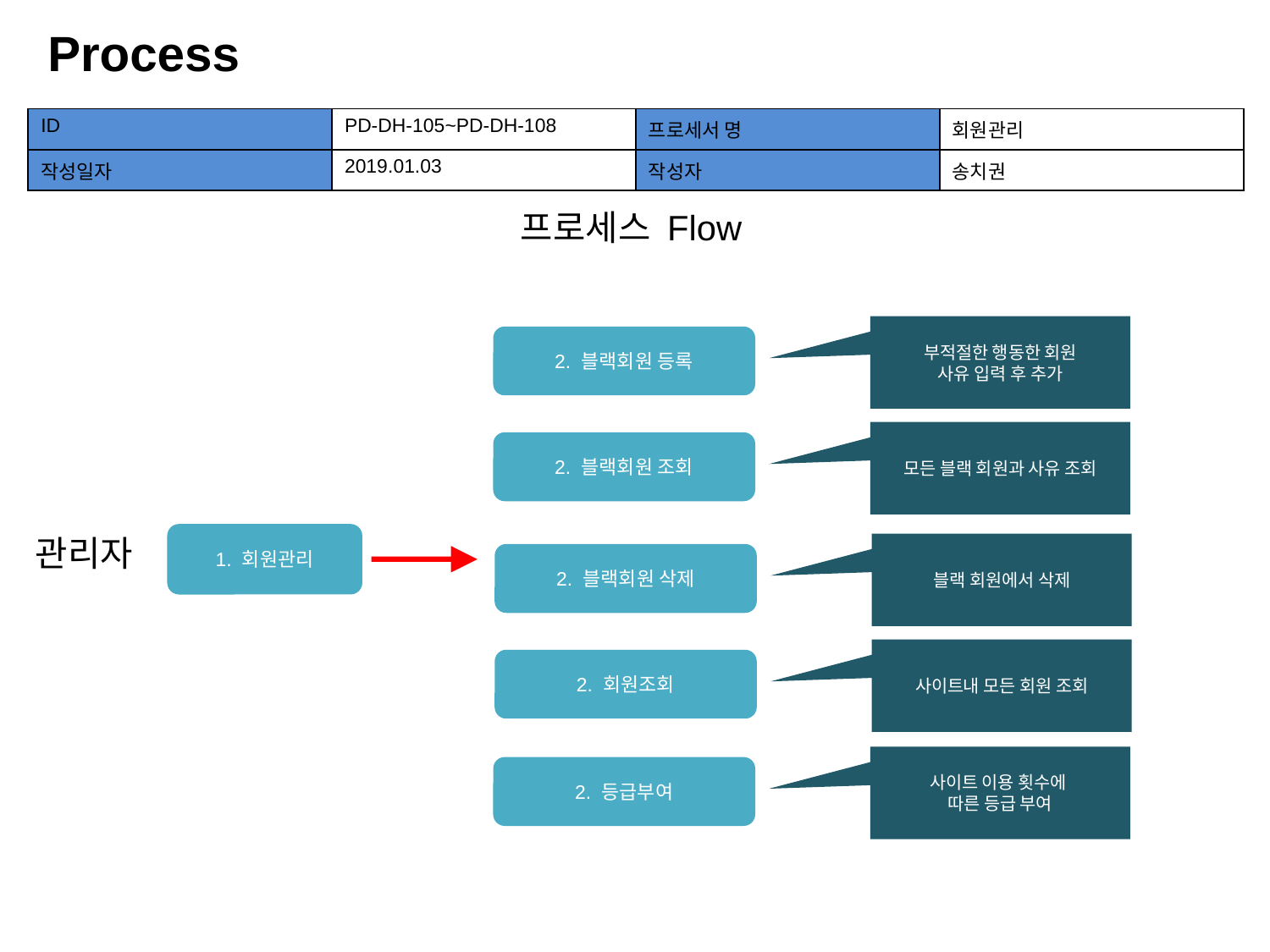

Process

| ID | PD-DH-105~PD-DH-108 | 프로세서 명 | 회원관리 |
| --- | --- | --- | --- |
| 작성일자 | 2019.01.03 | 작성자 | 송치권 |
프로세스 Flow
부적절한 행동한 회원
사유 입력 후 추가
2. 블랙회원 등록
모든 블랙 회원과 사유 조회
2. 블랙회원 조회
1. 회원관리
관리자
블랙 회원에서 삭제
2. 블랙회원 삭제
사이트내 모든 회원 조회
2. 회원조회
사이트 이용 횟수에
따른 등급 부여
2. 등급부여